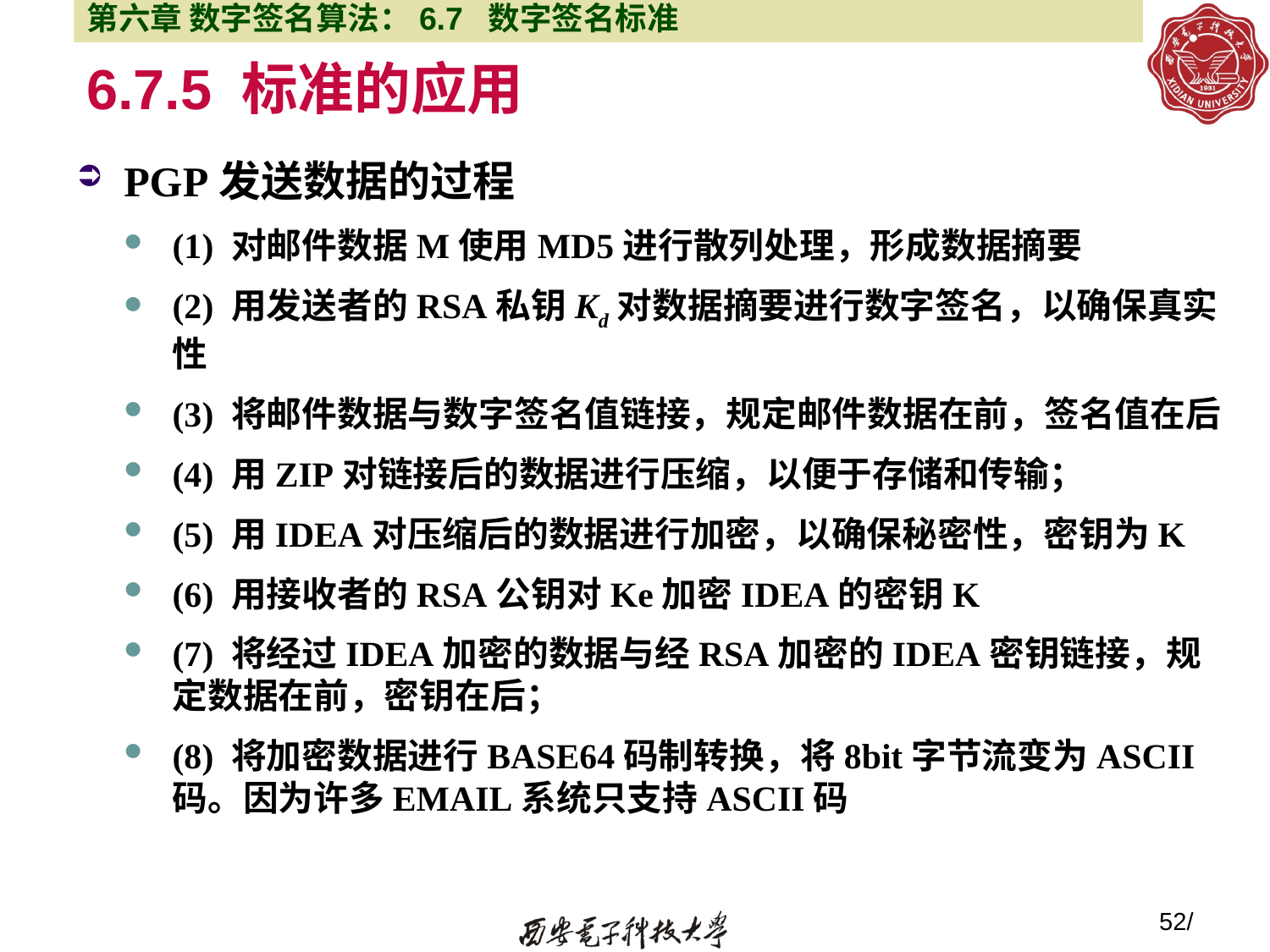

第六章 数字签名算法：6.7  数字签名标准
# 6.7.5 标准的应用
PGP发送数据的过程
(1) 对邮件数据M使用MD5进行散列处理，形成数据摘要
(2) 用发送者的RSA私钥Kd对数据摘要进行数字签名，以确保真实性
(3) 将邮件数据与数字签名值链接，规定邮件数据在前，签名值在后
(4) 用ZIP对链接后的数据进行压缩，以便于存储和传输；
(5) 用IDEA对压缩后的数据进行加密，以确保秘密性，密钥为K
(6) 用接收者的RSA公钥对Ke加密IDEA的密钥K
(7) 将经过IDEA加密的数据与经RSA加密的IDEA密钥链接，规定数据在前，密钥在后；
(8) 将加密数据进行BASE64码制转换，将8bit字节流变为ASCII码。因为许多EMAIL系统只支持ASCII码
52/